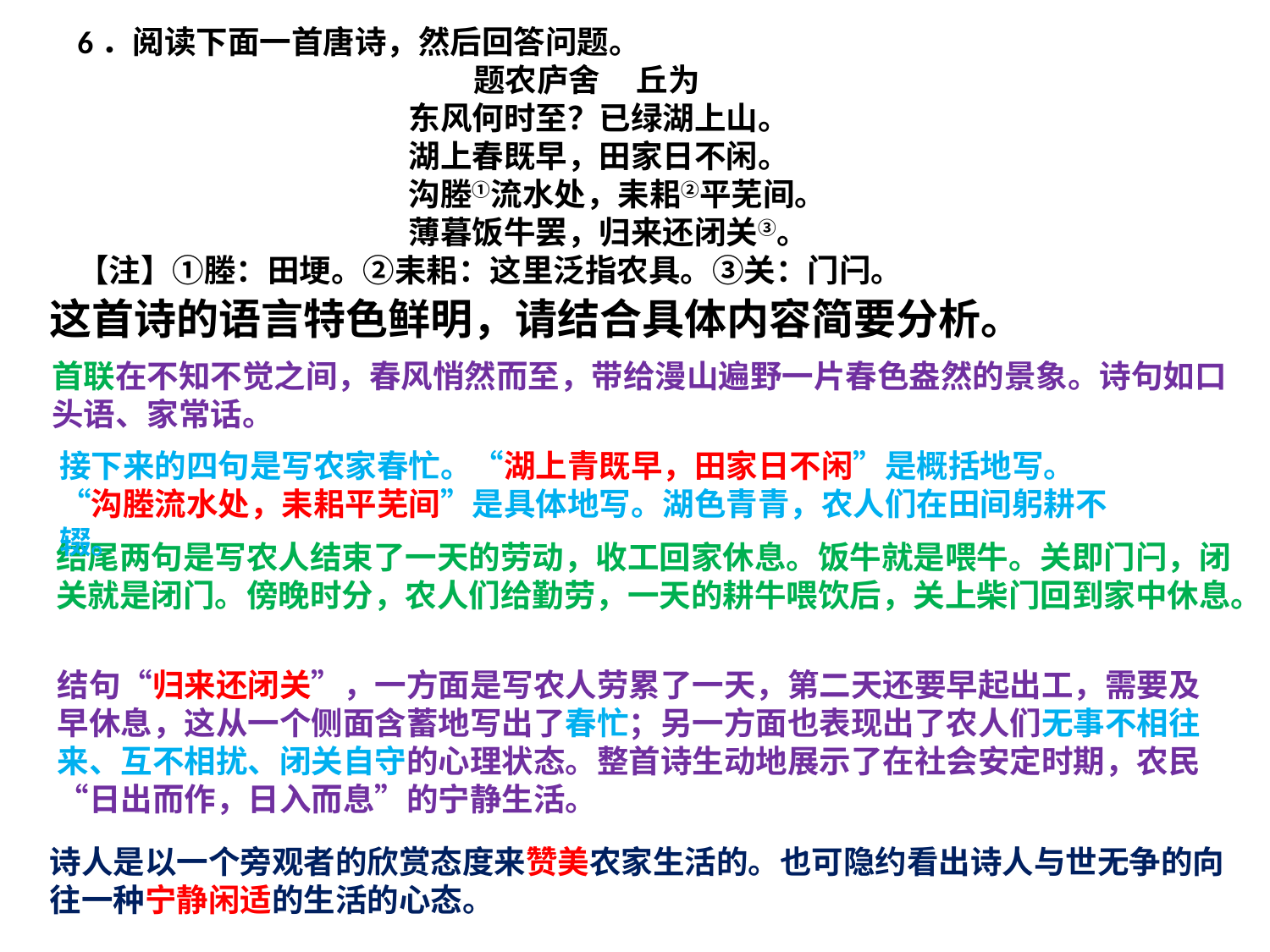

6．阅读下面一首唐诗，然后回答问题。
                                                      题农庐舍     丘为
                                             东风何时至？已绿湖上山。
                                             湖上春既早，田家日不闲。
                                             沟塍①流水处，耒耜②平芜间。
                                             薄暮饭牛罢，归来还闭关③。
【注】①塍：田埂。②耒耜：这里泛指农具。③关：门闩。
这首诗的语言特色鲜明，请结合具体内容简要分析。
首联在不知不觉之间，春风悄然而至，带给漫山遍野一片春色盎然的景象。诗句如口头语、家常话。
接下来的四句是写农家春忙。“湖上青既早，田家日不闲”是概括地写。“沟塍流水处，耒耜平芜间”是具体地写。湖色青青，农人们在田间躬耕不辍。
结尾两句是写农人结束了一天的劳动，收工回家休息。饭牛就是喂牛。关即门闩，闭关就是闭门。傍晚时分，农人们给勤劳，一天的耕牛喂饮后，关上柴门回到家中休息。
结句“归来还闭关”，一方面是写农人劳累了一天，第二天还要早起出工，需要及早休息，这从一个侧面含蓄地写出了春忙；另一方面也表现出了农人们无事不相往来、互不相扰、闭关自守的心理状态。整首诗生动地展示了在社会安定时期，农民“日出而作，日入而息”的宁静生活。
诗人是以一个旁观者的欣赏态度来赞美农家生活的。也可隐约看出诗人与世无争的向往一种宁静闲适的生活的心态。